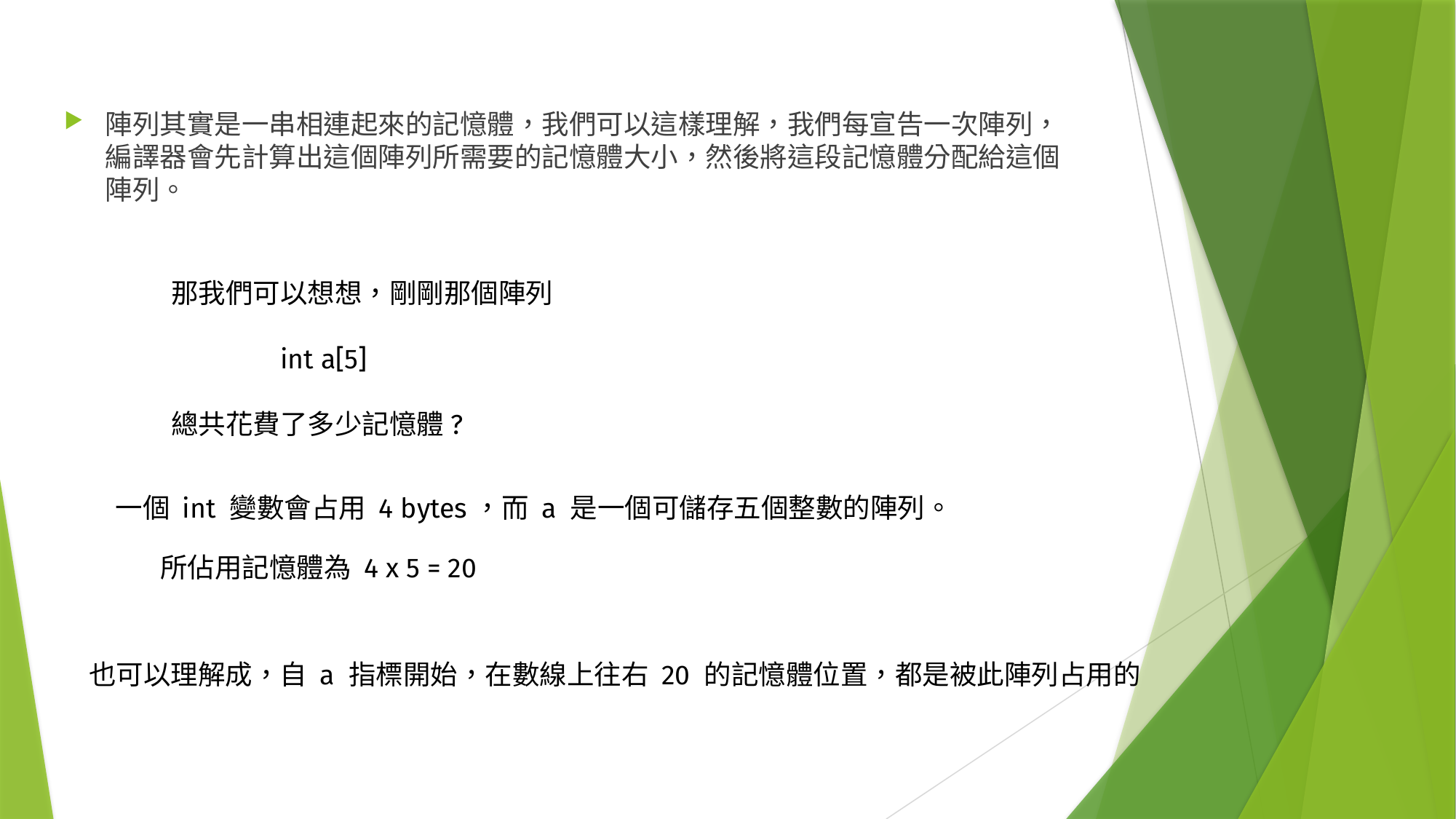

陣列其實是一串相連起來的記憶體，我們可以這樣理解，我們每宣告一次陣列，編譯器會先計算出這個陣列所需要的記憶體大小，然後將這段記憶體分配給這個陣列。
那我們可以想想，剛剛那個陣列

	int a[5]

總共花費了多少記憶體?
一個 int 變數會占用 4 bytes，而 a 是一個可儲存五個整數的陣列。
所佔用記憶體為 4 x 5 = 20
也可以理解成，自 a 指標開始，在數線上往右 20 的記憶體位置，都是被此陣列占用的